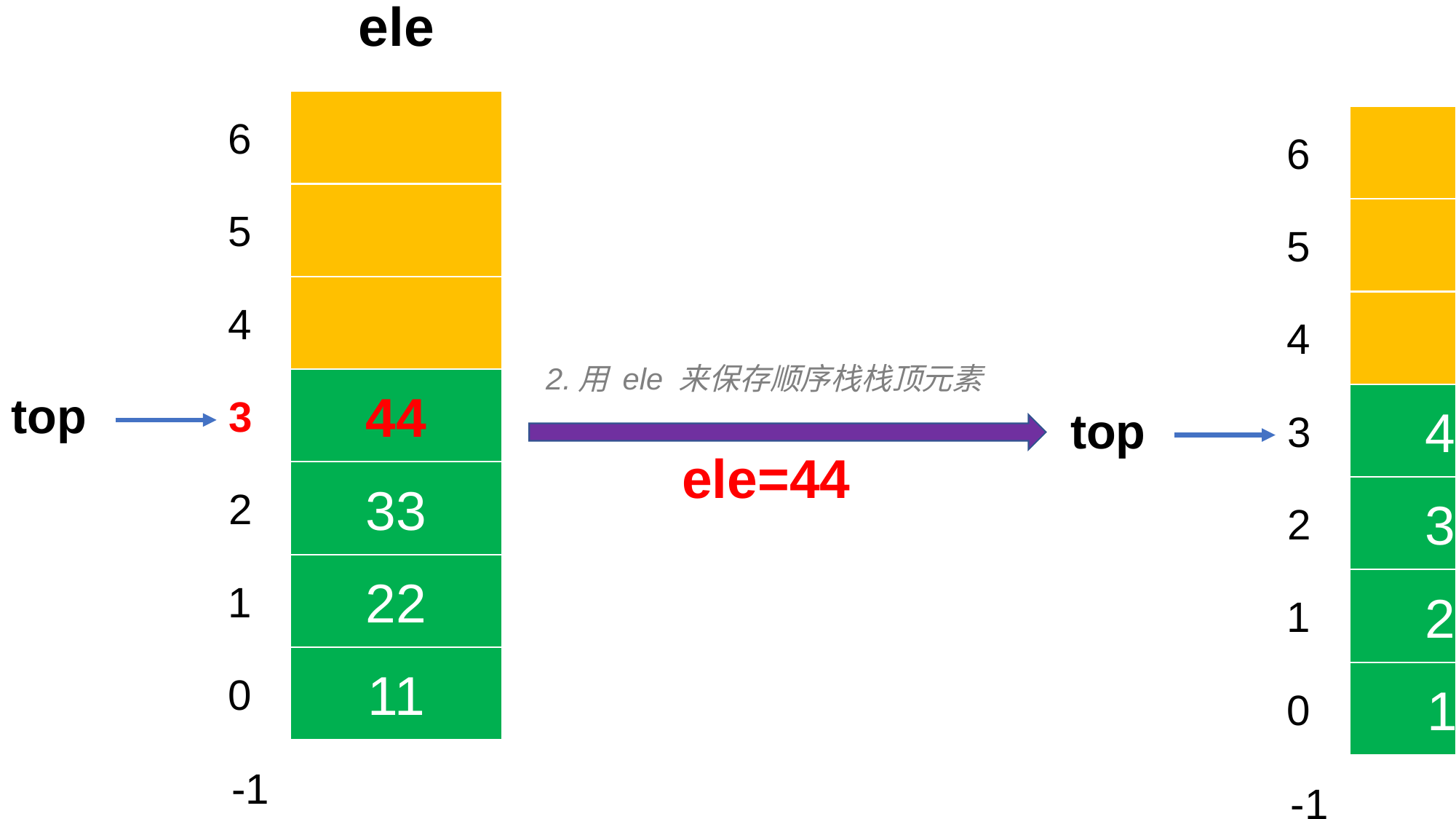

ele

6

6
6

5

5
5

4

4
4
2.用 ele 来保存顺序栈栈顶元素
3.然后栈顶指针减一，表示出栈一个元素
44
top
3
44
44
top
3
3

ele=44
33
2
33
33
top
2
2
22
1
22
22
1
1
11
0
11
11
0
0
-1
-1
-1